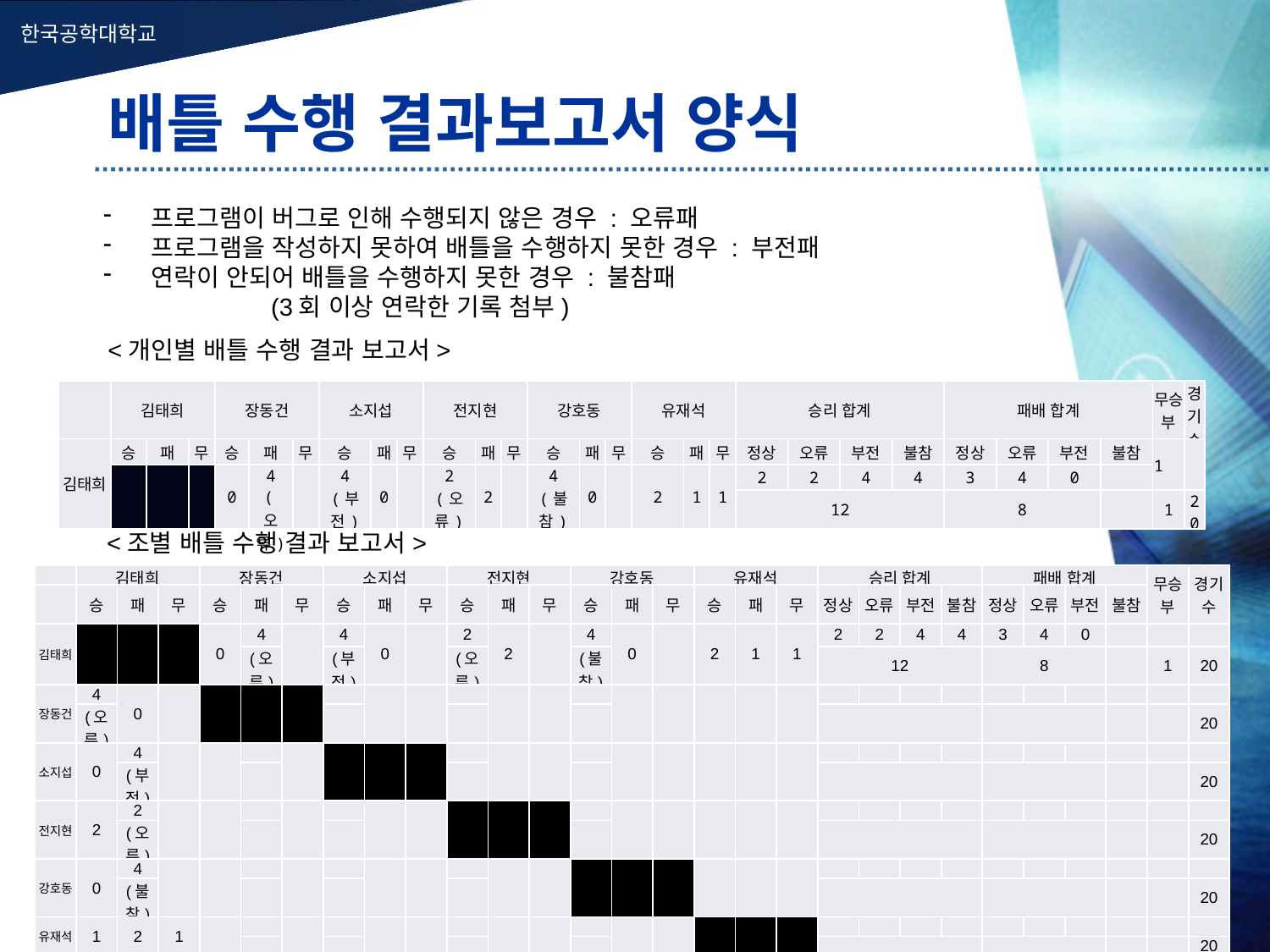

# 배틀 수행 결과보고서 양식
프로그램이 버그로 인해 수행되지 않은 경우 : 오류패
프로그램을 작성하지 못하여 배틀을 수행하지 못한 경우 : 부전패
연락이 안되어 배틀을 수행하지 못한 경우 : 불참패
                        (3회 이상 연락한 기록 첨부)
<개인별 배틀 수행 결과 보고서>
|  | 김태희 |  |  | 장동건 |  |  | 소지섭 |  |  | 전지현 |  |  | 강호동 |  |  | 유재석 |  |  | 승리 합계 |  |  |  | 패배 합계 |  |  |  | 무승부 | 경기수 |
| --- | --- | --- | --- | --- | --- | --- | --- | --- | --- | --- | --- | --- | --- | --- | --- | --- | --- | --- | --- | --- | --- | --- | --- | --- | --- | --- | --- | --- |
| 김태희 | 승 | 패 | 무 | 승 | 패 | 무 | 승 | 패 | 무 | 승 | 패 | 무 | 승 | 패 | 무 | 승 | 패 | 무 | 정상 | 오류 | 부전 | 불참 | 정상 | 오류 | 부전 | 불참 | 1 |  |
|  |  |  |  | 0 | 4 (오류) |  | 4 (부전) | 0 |  | 2 (오류) | 2 |  | 4 (불참) | 0 |  | 2 | 1 | 1 | 2 | 2 | 4 | 4 | 3 | 4 | 0 |  |  |  |
|  |  |  |  |  |  |  |  |  |  |  |  |  |  |  |  |  |  |  | 12 |  |  |  | 8 |  |  |  | 1 | 20 |
<조별 배틀 수행 결과 보고서>
|  | 김태희 |  |  | 장동건 |  |  | 소지섭 |  |  | 전지현 |  |  | 강호동 |  |  | 유재석 |  |  | 승리 합계 |  |  |  | 패배 합계 |  |  |  | 무승부 | 경기수 |
| --- | --- | --- | --- | --- | --- | --- | --- | --- | --- | --- | --- | --- | --- | --- | --- | --- | --- | --- | --- | --- | --- | --- | --- | --- | --- | --- | --- | --- |
|  | 승 | 패 | 무 | 승 | 패 | 무 | 승 | 패 | 무 | 승 | 패 | 무 | 승 | 패 | 무 | 승 | 패 | 무 | 정상 | 오류 | 부전 | 불참 | 정상 | 오류 | 부전 | 불참 |  |  |
| 김태희 |  |  |  | 0 | 4 |  | 4 | 0 |  | 2 | 2 |  | 4 | 0 |  | 2 | 1 | 1 | 2 | 2 | 4 | 4 | 3 | 4 | 0 |  |  |  |
|  |  |  |  |  | (오류) |  | (부전) |  |  | (오류) |  |  | (불참) |  |  |  |  |  | 12 |  |  |  | 8 |  |  |  | 1 | 20 |
| 장동건 | 4 | 0 |  |  |  |  |  |  |  |  |  |  |  |  |  |  |  |  |  |  |  |  |  |  |  |  |  |  |
|  | (오류) |  |  |  |  |  |  |  |  |  |  |  |  |  |  |  |  |  |  |  |  |  |  |  |  |  |  | 20 |
| 소지섭 | 0 | 4 |  |  |  |  |  |  |  |  |  |  |  |  |  |  |  |  |  |  |  |  |  |  |  |  |  |  |
|  |  | (부전) |  |  |  |  |  |  |  |  |  |  |  |  |  |  |  |  |  |  |  |  |  |  |  |  |  | 20 |
| 전지현 | 2 | 2 |  |  |  |  |  |  |  |  |  |  |  |  |  |  |  |  |  |  |  |  |  |  |  |  |  |  |
|  |  | (오류) |  |  |  |  |  |  |  |  |  |  |  |  |  |  |  |  |  |  |  |  |  |  |  |  |  | 20 |
| 강호동 | 0 | 4 |  |  |  |  |  |  |  |  |  |  |  |  |  |  |  |  |  |  |  |  |  |  |  |  |  |  |
|  |  | (불참) |  |  |  |  |  |  |  |  |  |  |  |  |  |  |  |  |  |  |  |  |  |  |  |  |  | 20 |
| 유재석 | 1 | 2 | 1 |  |  |  |  |  |  |  |  |  |  |  |  |  |  |  |  |  |  |  |  |  |  |  |  |  |
|  |  |  |  |  |  |  |  |  |  |  |  |  |  |  |  |  |  |  |  |  |  |  |  |  |  |  |  | 20 |
|  |  |  |  |  |  |  |  |  |  |  |  |  |  |  |  |  |  |  |  |  |  |  |  |  | 1조 총 경기수 |  |  | 120 |